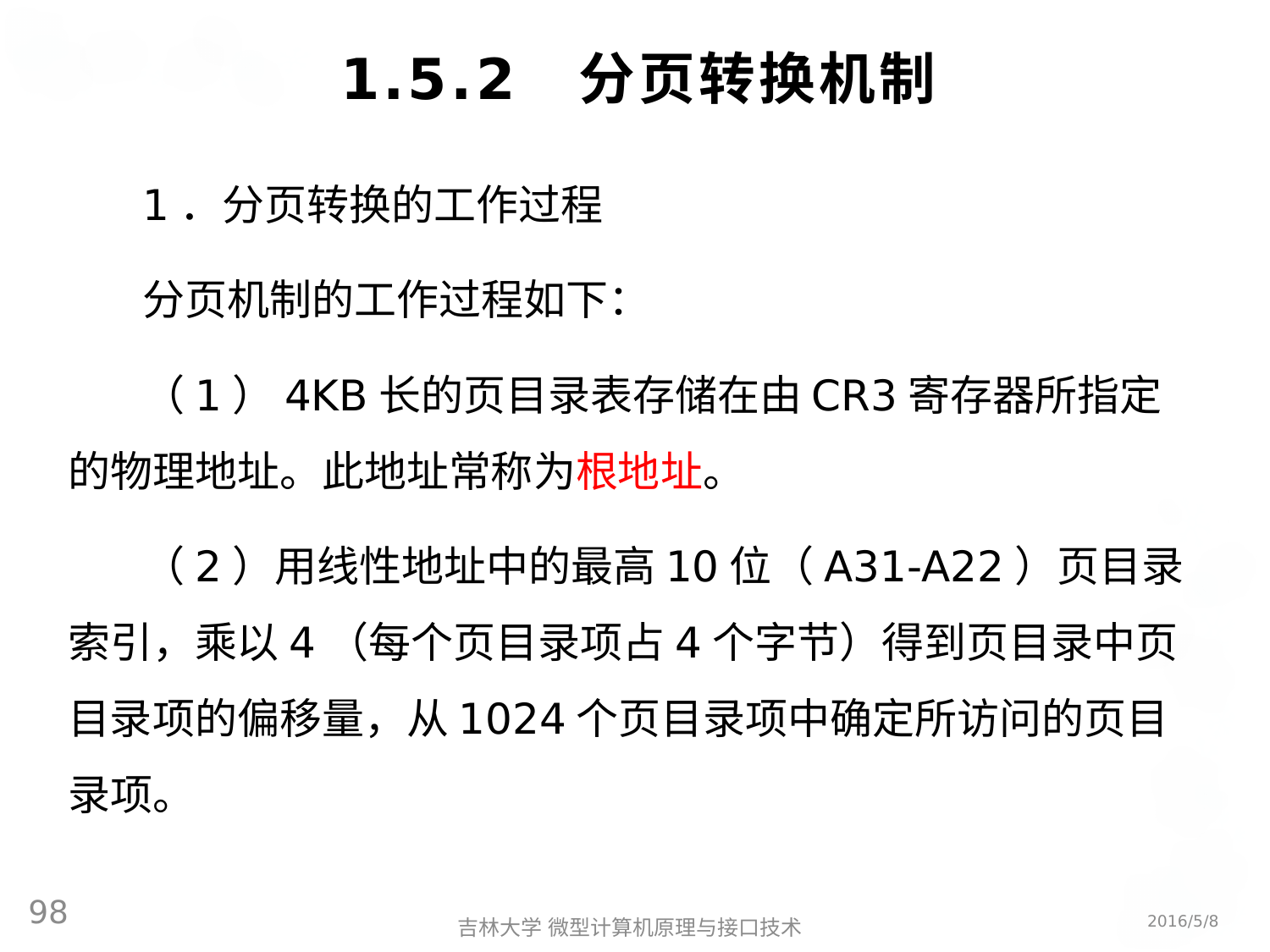

# 1.5.2  分页转换机制
1．分页转换的工作过程
分页机制的工作过程如下：
（1）4KB长的页目录表存储在由CR3寄存器所指定的物理地址。此地址常称为根地址。
（2）用线性地址中的最高10位（A31-A22）页目录索引，乘以4（每个页目录项占4个字节）得到页目录中页目录项的偏移量，从1024个页目录项中确定所访问的页目录项。
98
2016/5/8
吉林大学 微型计算机原理与接口技术